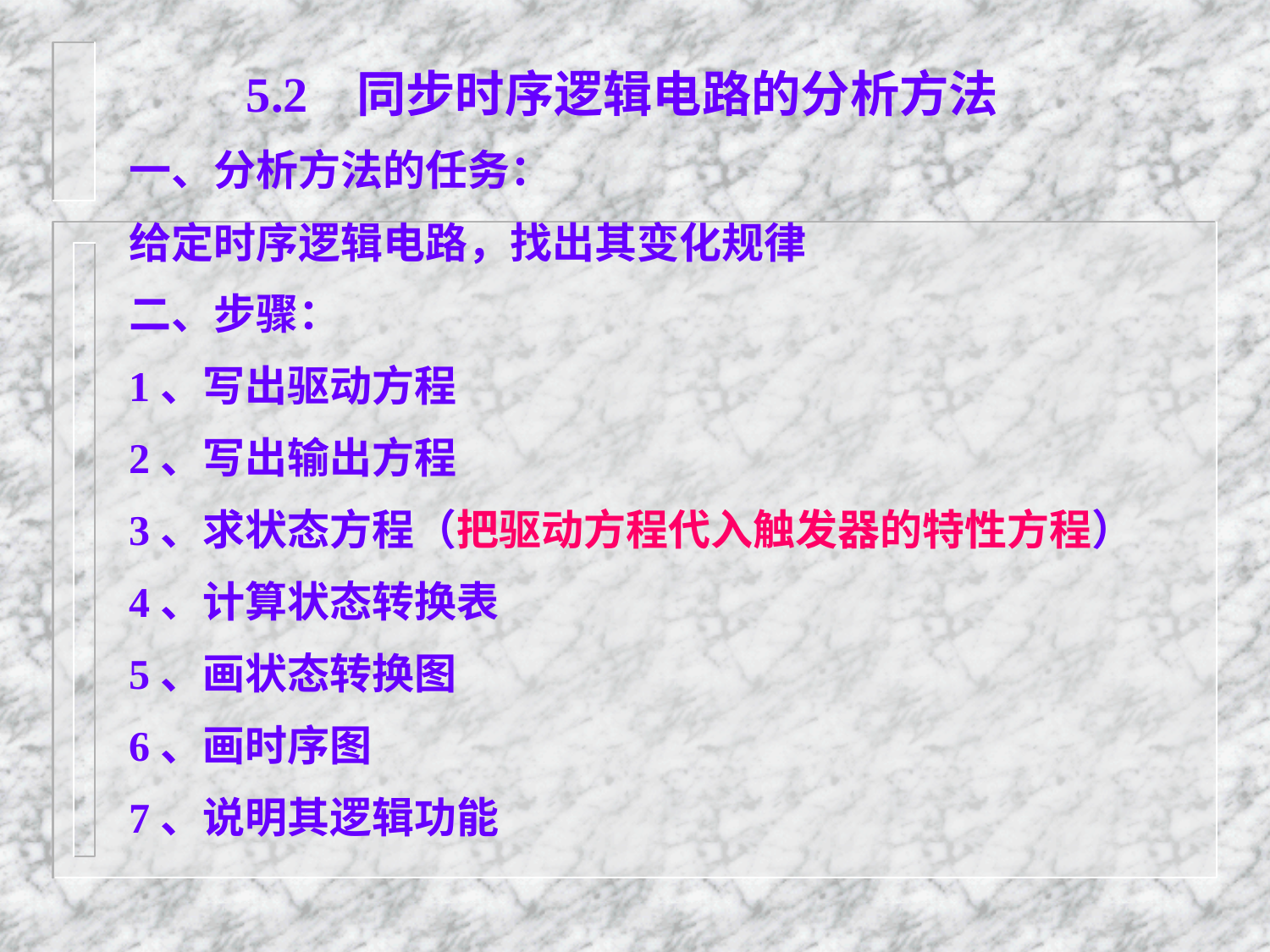

5.2   同步时序逻辑电路的分析方法
一、分析方法的任务：
给定时序逻辑电路，找出其变化规律
二、步骤：
1、写出驱动方程
2、写出输出方程
3、求状态方程（把驱动方程代入触发器的特性方程）
4、计算状态转换表
5、画状态转换图
6、画时序图
7、说明其逻辑功能